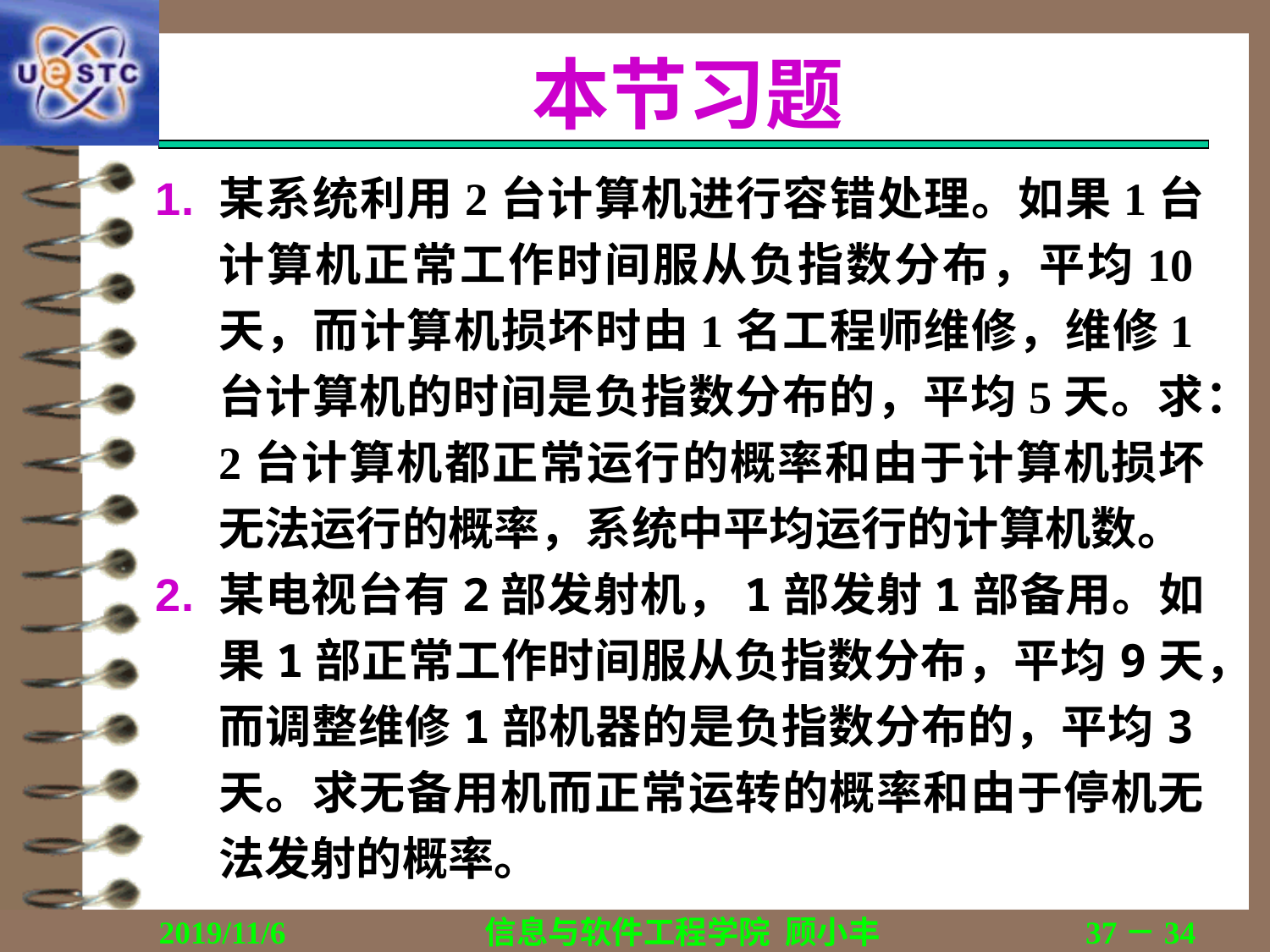

# 本节习题
某系统利用2台计算机进行容错处理。如果1台计算机正常工作时间服从负指数分布，平均10天，而计算机损坏时由1名工程师维修，维修1台计算机的时间是负指数分布的，平均5天。求：2台计算机都正常运行的概率和由于计算机损坏无法运行的概率，系统中平均运行的计算机数。
某电视台有2部发射机，1部发射1部备用。如果1部正常工作时间服从负指数分布，平均9天，而调整维修1部机器的是负指数分布的，平均3天。求无备用机而正常运转的概率和由于停机无法发射的概率。
2019/11/6
信息与软件工程学院  顾小丰
37－34